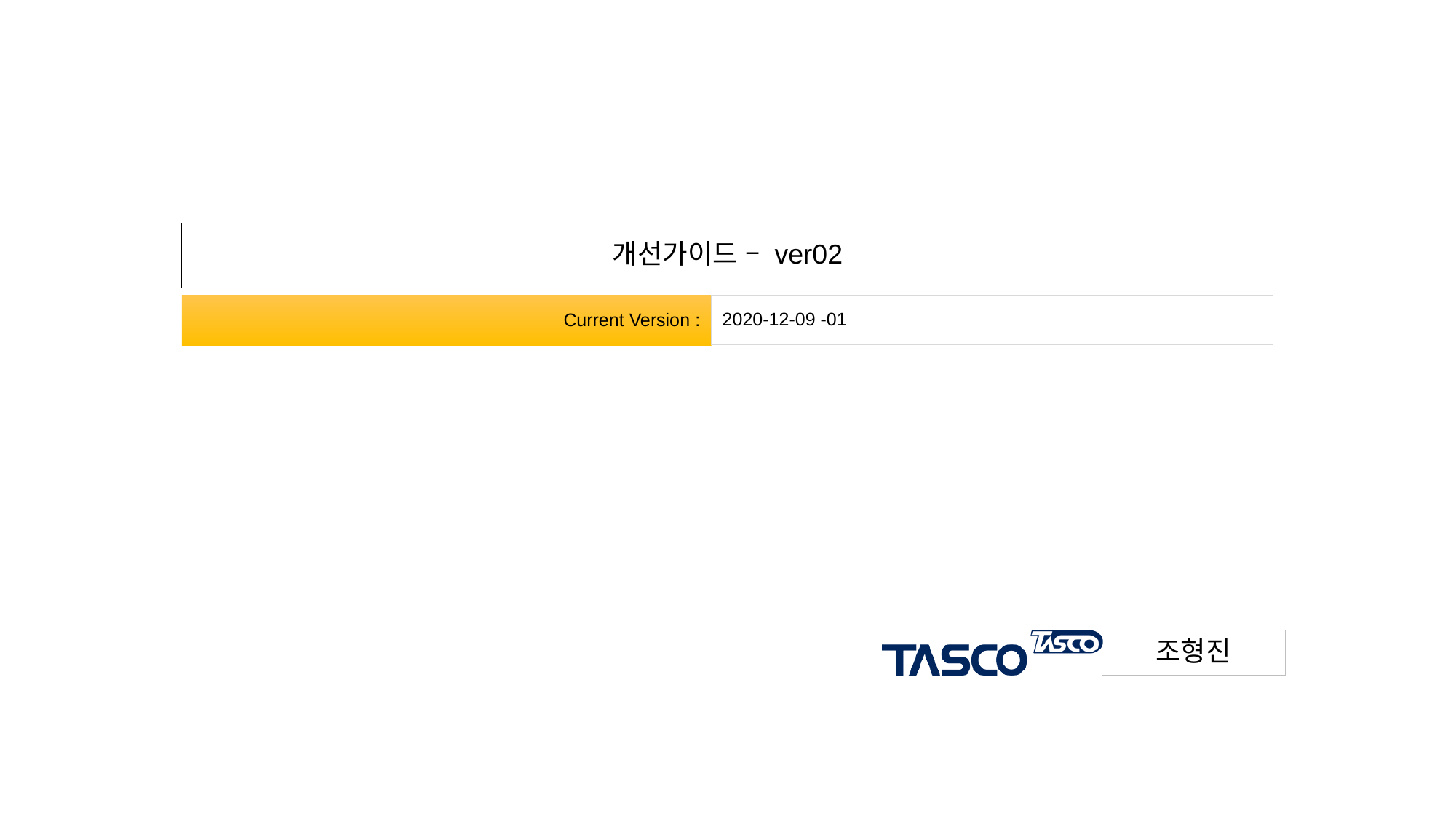

# HACCP_화면디자인 가이드
개선가이드 – ver02
2020-12-09 -01
조형진